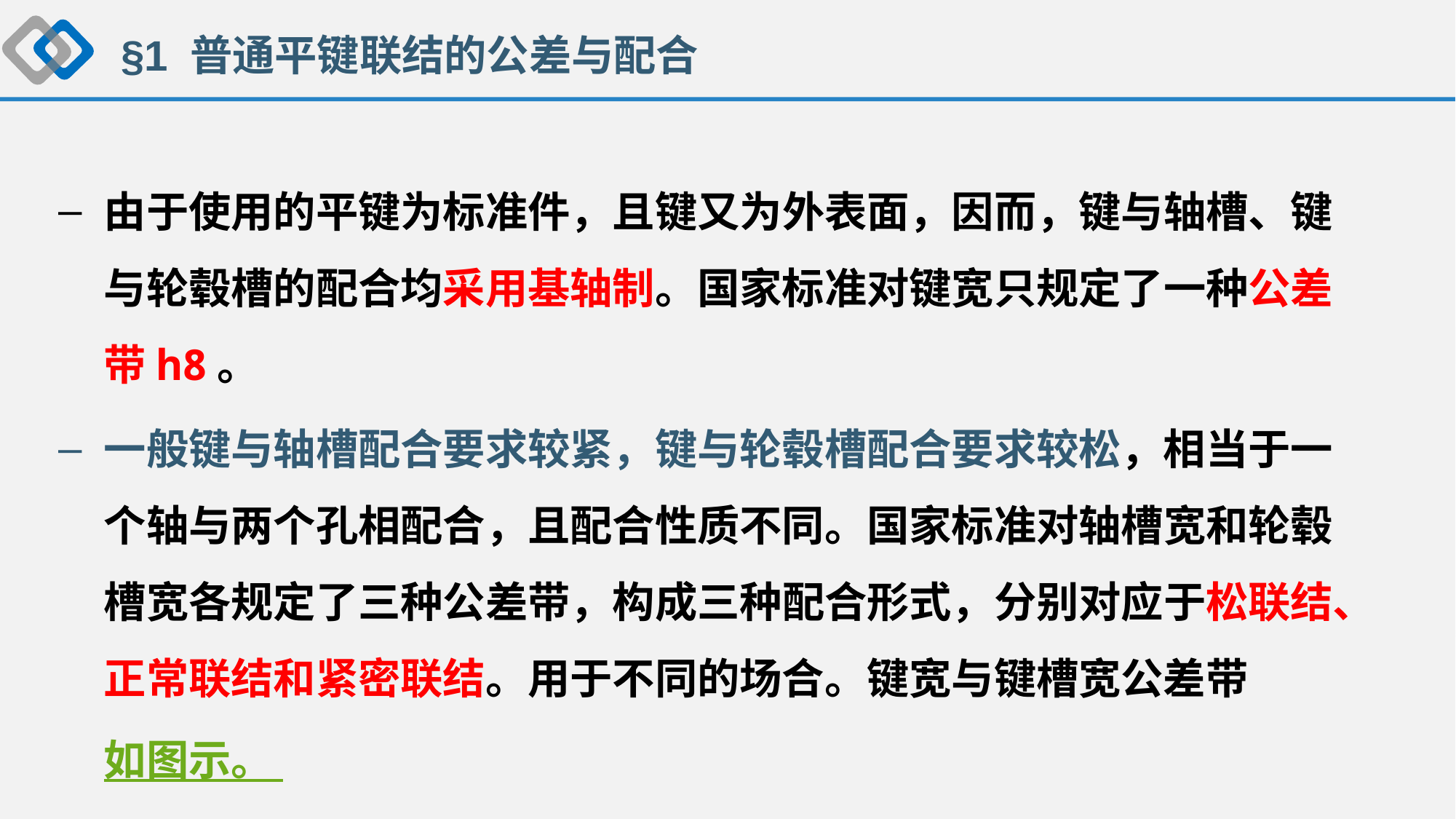

§1 普通平键联结的公差与配合
由于使用的平键为标准件，且键又为外表面，因而，键与轴槽、键与轮毂槽的配合均采用基轴制。国家标准对键宽只规定了一种公差带h8。
一般键与轴槽配合要求较紧，键与轮毂槽配合要求较松，相当于一个轴与两个孔相配合，且配合性质不同。国家标准对轴槽宽和轮毂槽宽各规定了三种公差带，构成三种配合形式，分别对应于松联结、正常联结和紧密联结。用于不同的场合。键宽与键槽宽公差带如图示。